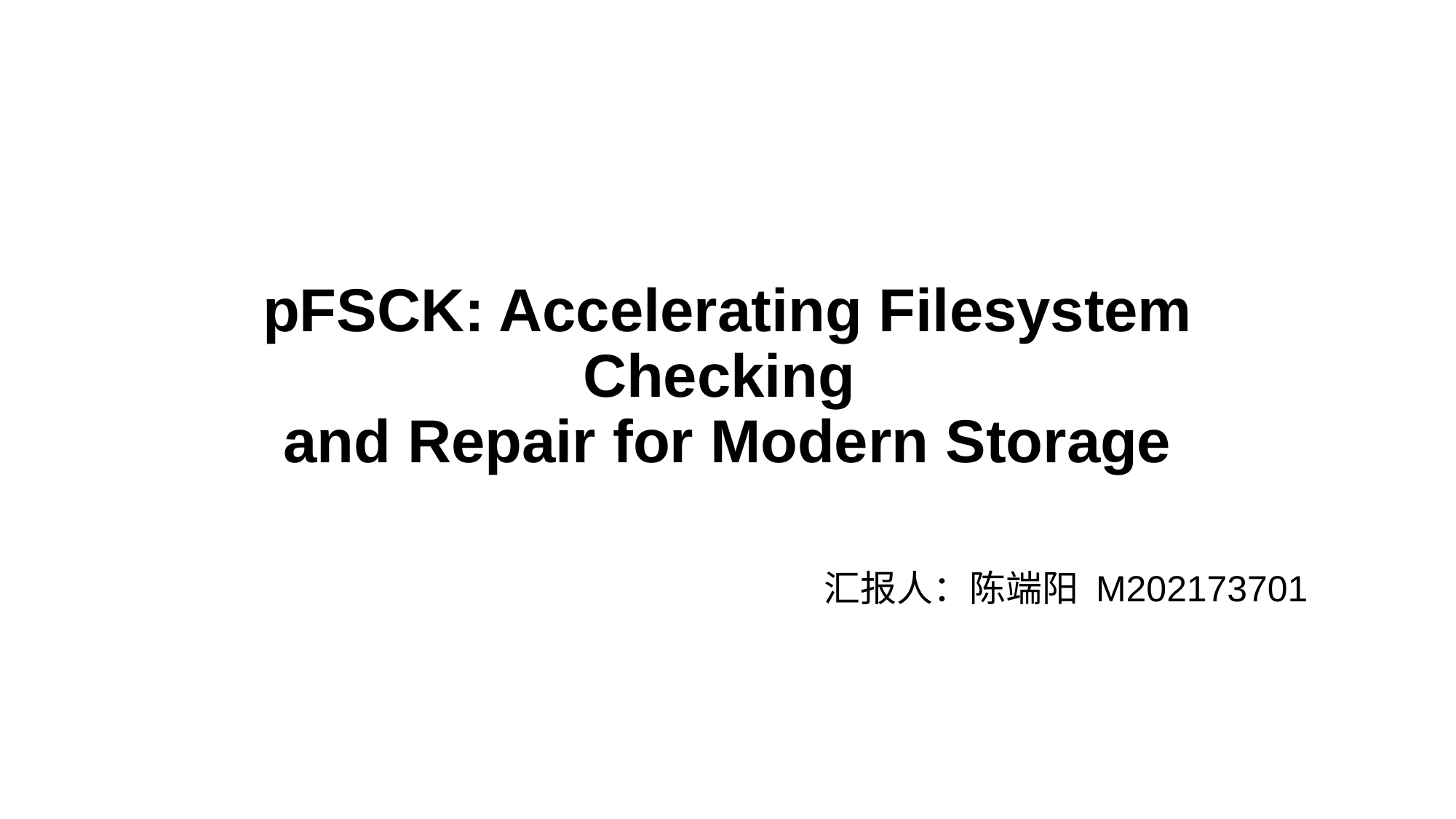

# pFSCK: Accelerating Filesystem Checking and Repair for Modern Storage
汇报人：陈端阳 M202173701